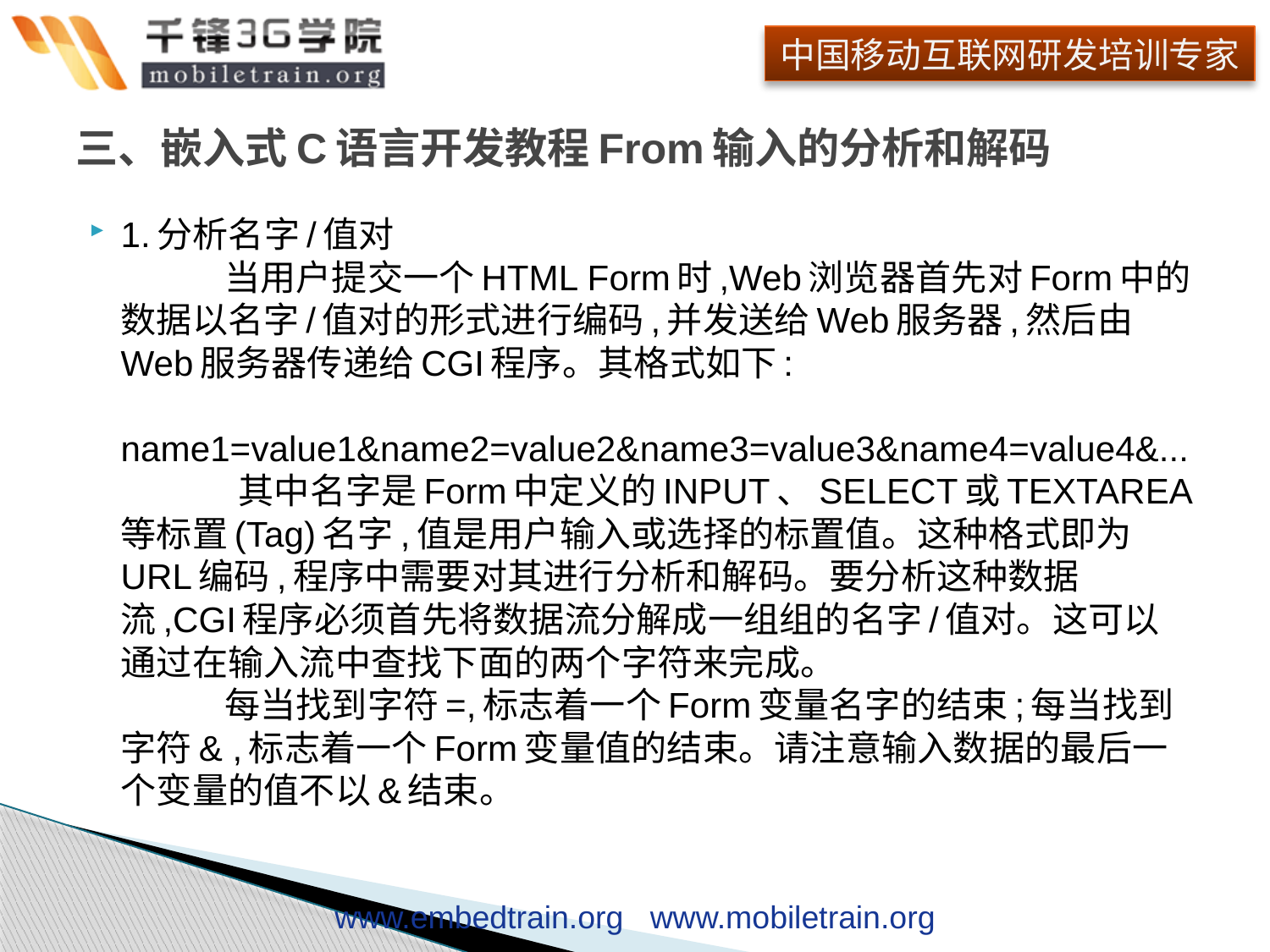

# 三、嵌入式C语言开发教程From输入的分析和解码
1.分析名字/值对
    　　当用户提交一个HTML Form时,Web浏览器首先对Form中的数据以名字/值对的形式进行编码,并发送给Web服务器,然后由Web服务器传递给CGI程序。其格式如下:
    　　name1=value1&name2=value2&name3=value3&name4=value4&...
    　　其中名字是Form中定义的INPUT、SELECT或TEXTAREA等标置(Tag)名字,值是用户输入或选择的标置值。这种格式即为URL编码,程序中需要对其进行分析和解码。要分析这种数据流,CGI程序必须首先将数据流分解成一组组的名字/值对。这可以通过在输入流中查找下面的两个字符来完成。
    　　每当找到字符=,标志着一个Form变量名字的结束;每当找到字符& ,标志着一个Form变量值的结束。请注意输入数据的最后一个变量的值不以&结束。